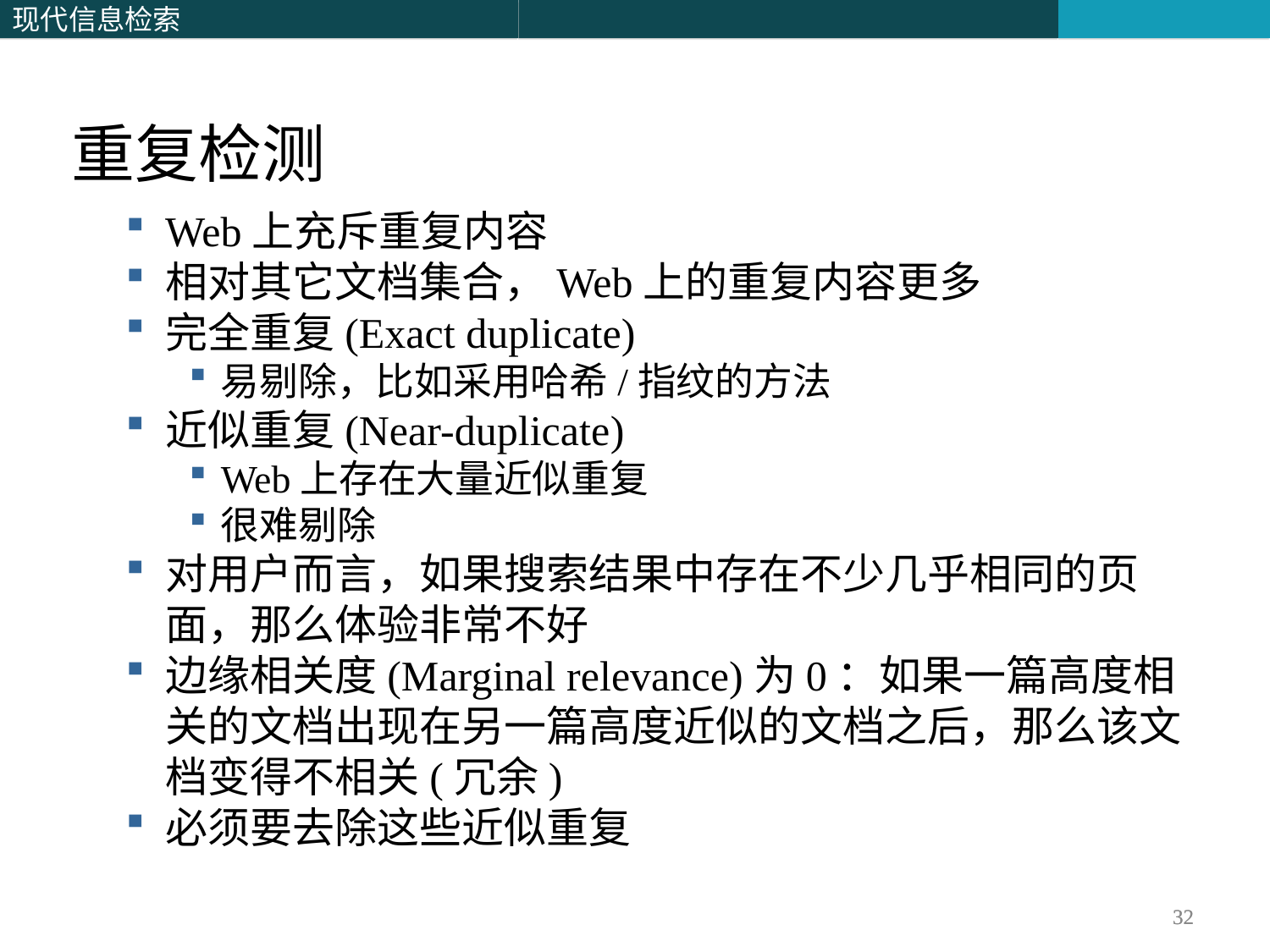

重复检测
Web上充斥重复内容
相对其它文档集合，Web上的重复内容更多
完全重复(Exact duplicate)
易剔除，比如采用哈希/指纹的方法
近似重复(Near-duplicate)
Web上存在大量近似重复
很难剔除
对用户而言，如果搜索结果中存在不少几乎相同的页面，那么体验非常不好
边缘相关度(Marginal relevance)为0：如果一篇高度相关的文档出现在另一篇高度近似的文档之后，那么该文档变得不相关(冗余)
必须要去除这些近似重复
32
32